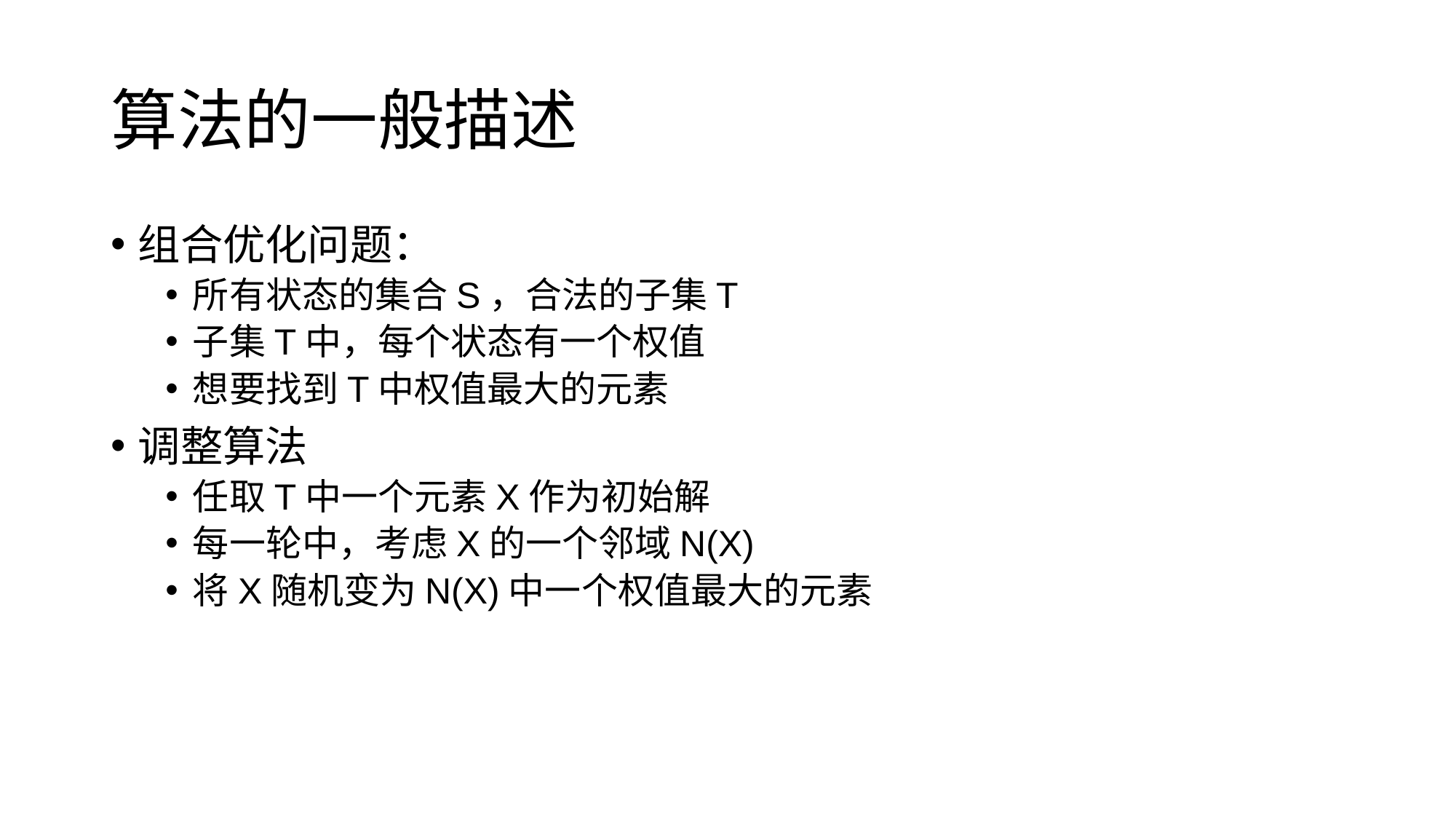

# 算法的一般描述
组合优化问题：
所有状态的集合S，合法的子集T
子集T中，每个状态有一个权值
想要找到T中权值最大的元素
调整算法
任取T中一个元素X作为初始解
每一轮中，考虑X的一个邻域N(X)
将X随机变为N(X)中一个权值最大的元素